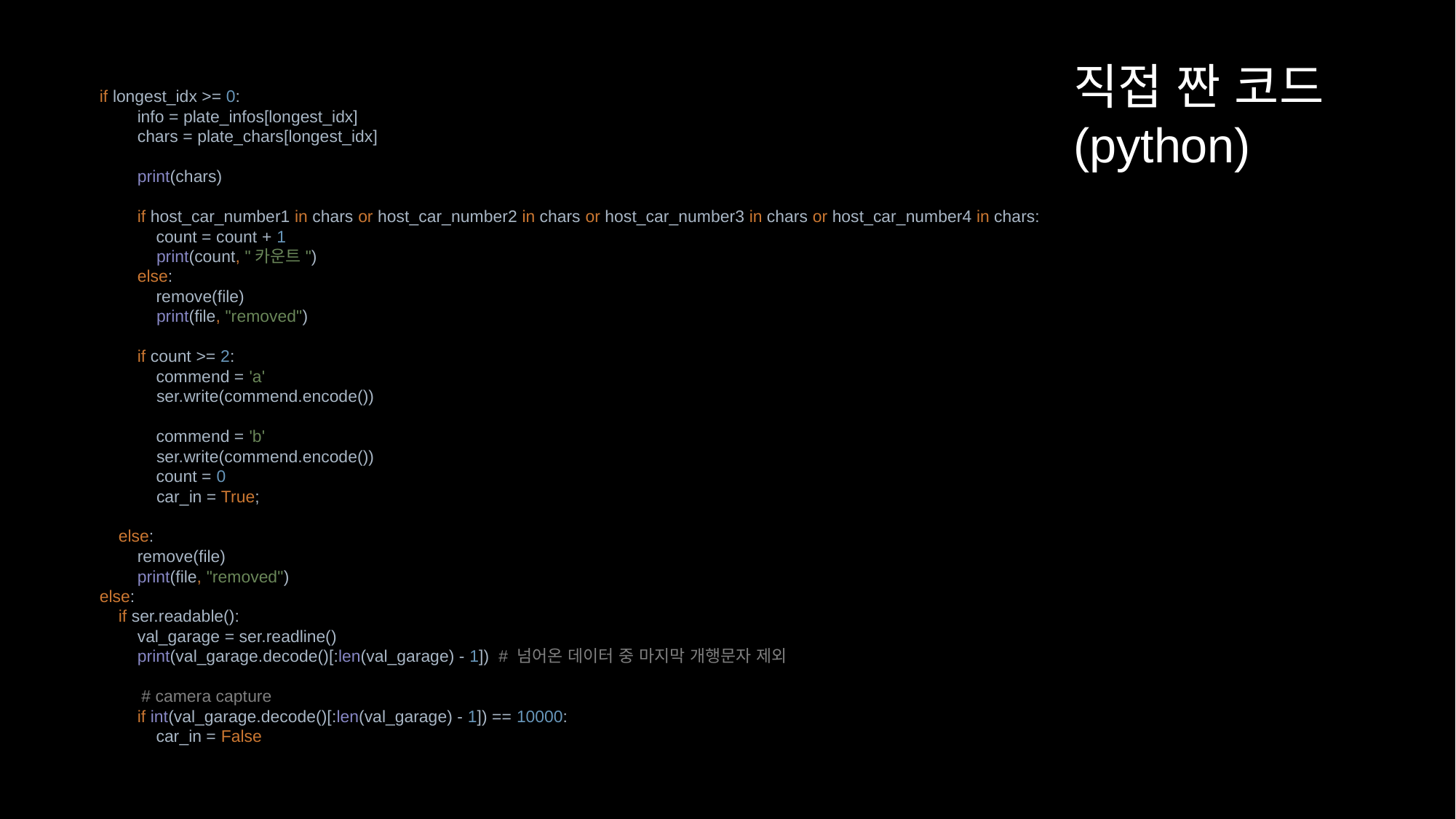

직접 짠 코드
(python)
if longest_idx >= 0:
        info = plate_infos[longest_idx]
        chars = plate_chars[longest_idx]
        print(chars)
        if host_car_number1 in chars or host_car_number2 in chars or host_car_number3 in chars or host_car_number4 in chars:
            count = count + 1
            print(count, "카운트")
        else:
            remove(file)
            print(file, "removed")
        if count >= 2:
            commend = 'a'
            ser.write(commend.encode())
            commend = 'b'
            ser.write(commend.encode())
            count = 0
            car_in = True;
    else:
        remove(file)
        print(file, "removed")
else:
    if ser.readable():
        val_garage = ser.readline()
        print(val_garage.decode()[:len(val_garage) - 1])  # 넘어온 데이터 중 마지막 개행문자 제외
        # camera capture
        if int(val_garage.decode()[:len(val_garage) - 1]) == 10000:
            car_in = False